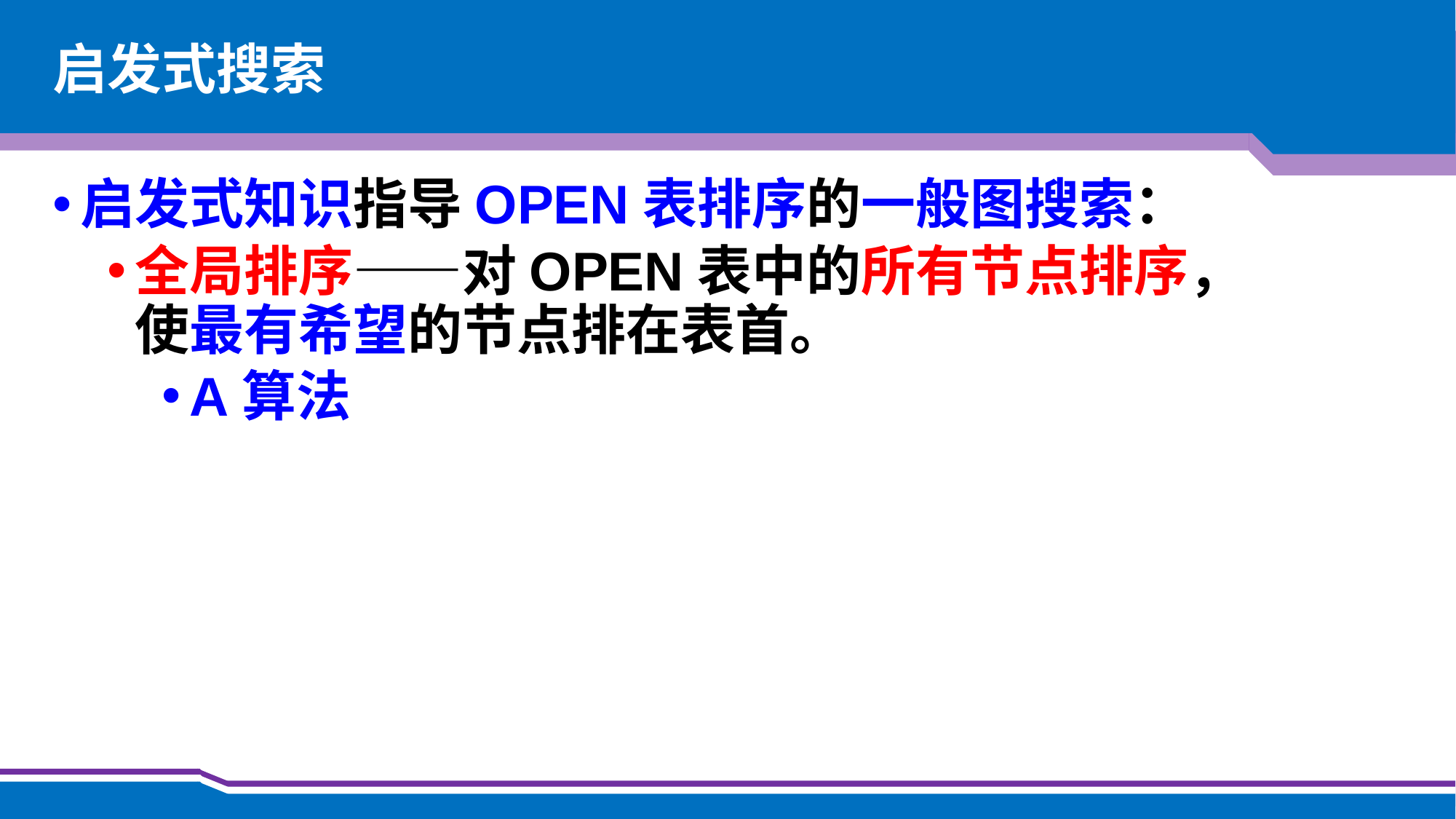

启发式搜索
启发式知识指导OPEN表排序的一般图搜索：
全局排序——对OPEN表中的所有节点排序，使最有希望的节点排在表首。
A算法